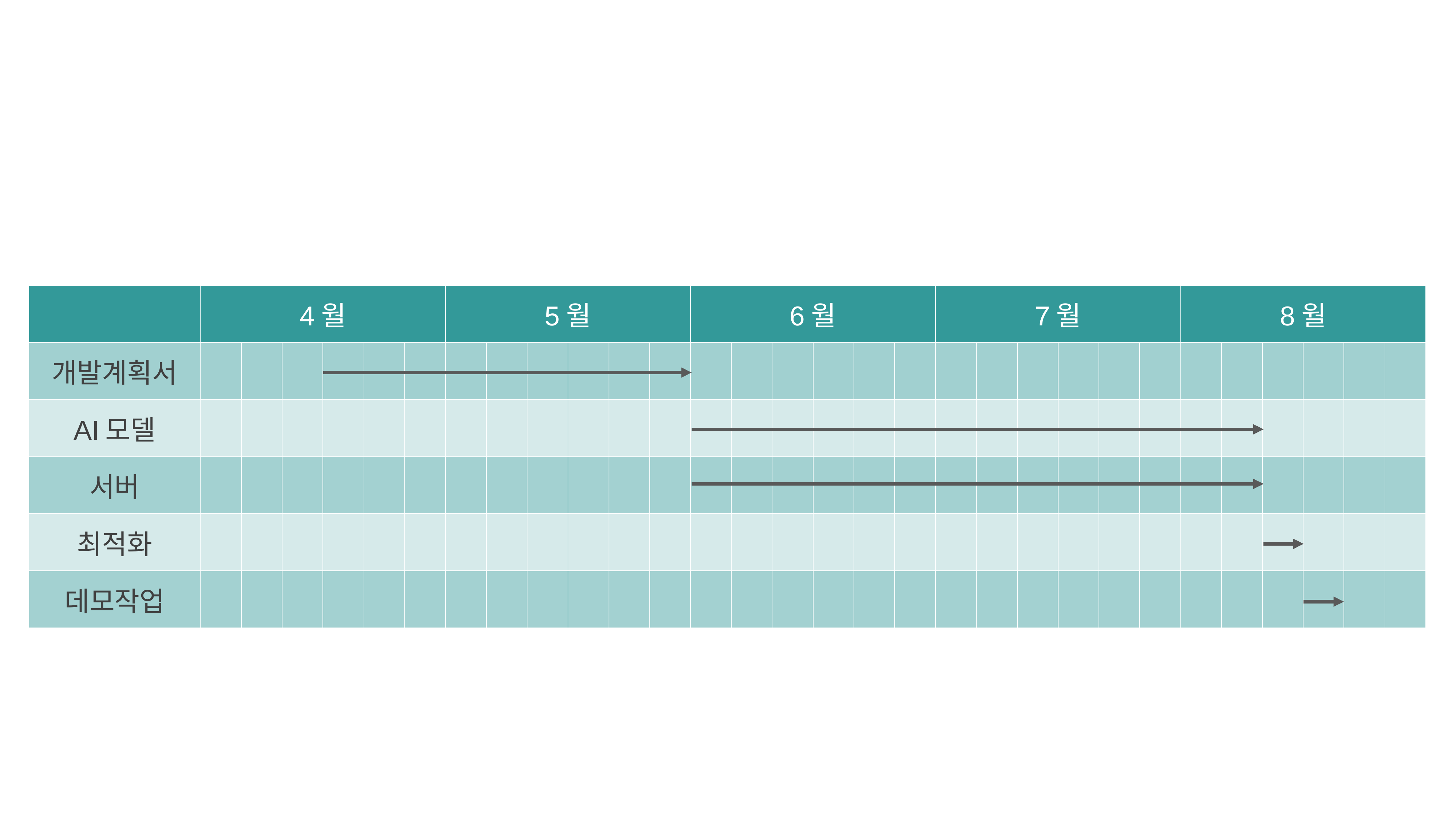

|  | 4월 |  |  |  |  |  | 5월 |  |  |  |  |  | 6월 |  |  |  |  |  | 7월 |  |  |  |  |  | 8월 |  |  |  |  |  |
| --- | --- | --- | --- | --- | --- | --- | --- | --- | --- | --- | --- | --- | --- | --- | --- | --- | --- | --- | --- | --- | --- | --- | --- | --- | --- | --- | --- | --- | --- | --- |
| 개발계획서 |  |  |  |  |  |  |  |  |  |  |  |  |  |  |  |  |  |  |  |  |  |  |  |  |  |  |  |  |  |  |
| AI모델 |  |  |  |  |  |  |  |  |  |  |  |  |  |  |  |  |  |  |  |  |  |  |  |  |  |  |  |  |  |  |
| 서버 |  |  |  |  |  |  |  |  |  |  |  |  |  |  |  |  |  |  |  |  |  |  |  |  |  |  |  |  |  |  |
| 최적화 |  |  |  |  |  |  |  |  |  |  |  |  |  |  |  |  |  |  |  |  |  |  |  |  |  |  |  |  |  |  |
| 데모작업 |  |  |  |  |  |  |  |  |  |  |  |  |  |  |  |  |  |  |  |  |  |  |  |  |  |  |  |  |  |  |